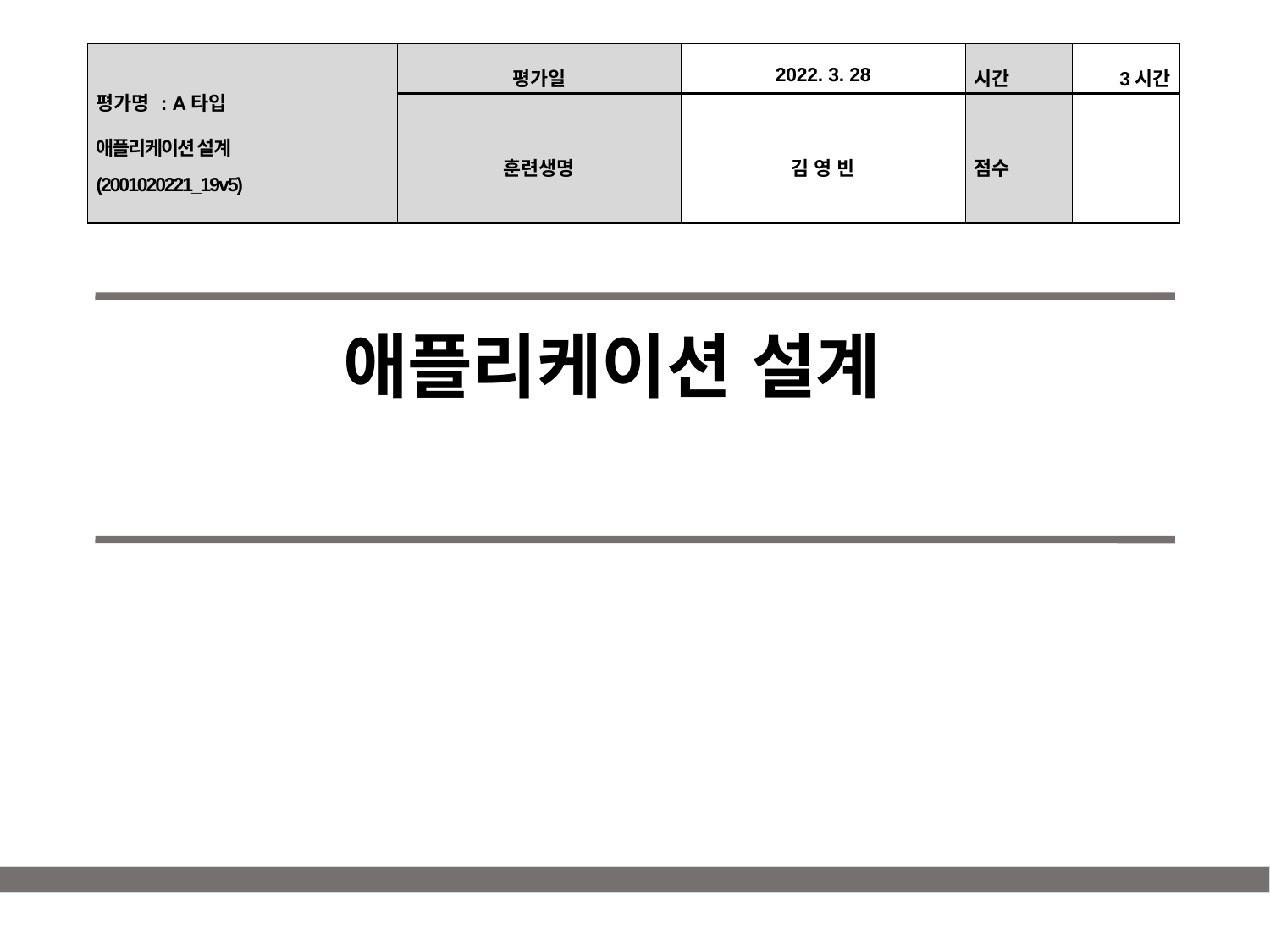

| 평가명 : A타입 애플리케이션 설계 (2001020221\_19v5) | 평가일 | 2022. 3. 28 | 시간 | 3시간 |
| --- | --- | --- | --- | --- |
|  | 훈련생명 | 김 영 빈 | 점수 |  |
# 애플리케이션 설계